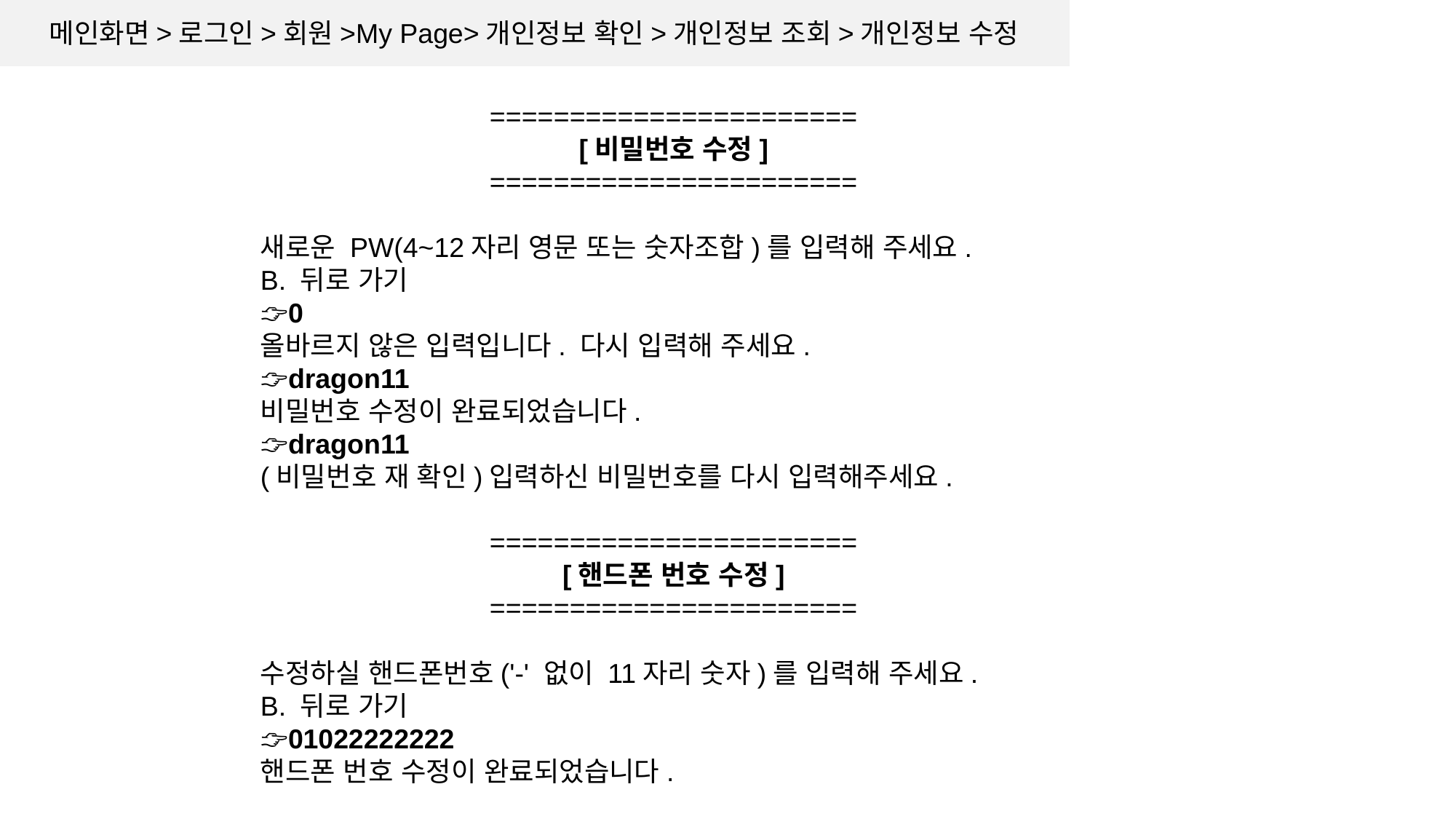

메인화면>로그인>회원>My Page>개인정보 확인>개인정보 조회>개인정보 수정
=======================
[비밀번호 수정]
=======================

새로운 PW(4~12자리 영문 또는 숫자조합)를 입력해 주세요.
B. 뒤로 가기
👉0
올바르지 않은 입력입니다. 다시 입력해 주세요.
👉dragon11
비밀번호 수정이 완료되었습니다.
👉dragon11
(비밀번호 재 확인)입력하신 비밀번호를 다시 입력해주세요.

=======================
[핸드폰 번호 수정]
=======================

수정하실 핸드폰번호('-' 없이 11자리 숫자)를 입력해 주세요.
B. 뒤로 가기
👉01022222222
핸드폰 번호 수정이 완료되었습니다.

(엔터키를 누르면 메뉴로 이동합니다)